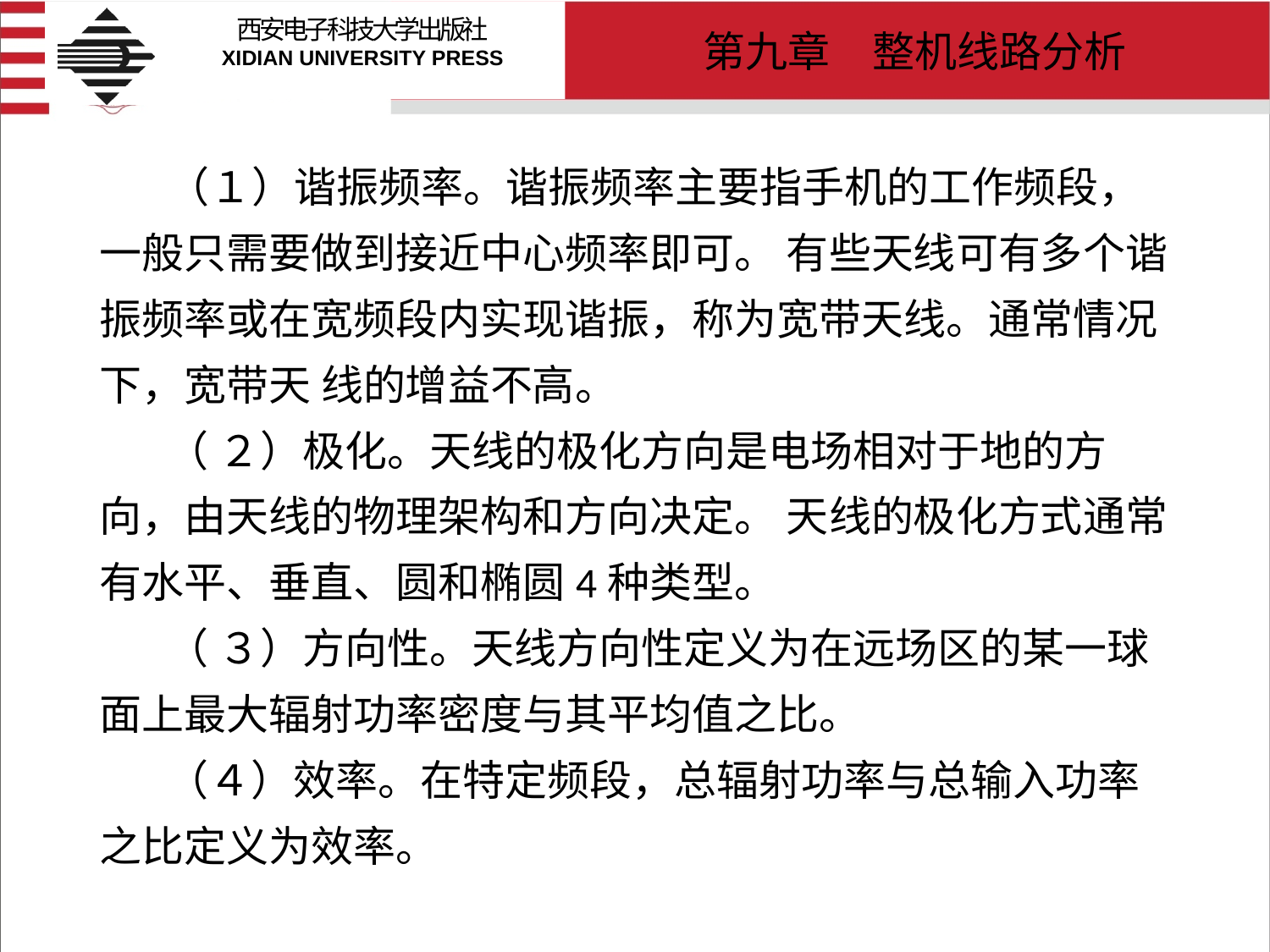

# （１）谐振频率。谐振频率主要指手机的工作频段，一般只需要做到接近中心频率即可。 有些天线可有多个谐振频率或在宽频段内实现谐振，称为宽带天线。通常情况下，宽带天 线的增益不高。 （ ２）极化。天线的极化方向是电场相对于地的方向，由天线的物理架构和方向决定。 天线的极化方式通常有水平、垂直、圆和椭圆4种类型。 （ ３）方向性。天线方向性定义为在远场区的某一球面上最大辐射功率密度与其平均值之比。 （４）效率。在特定频段，总辐射功率与总输入功率之比定义为效率。